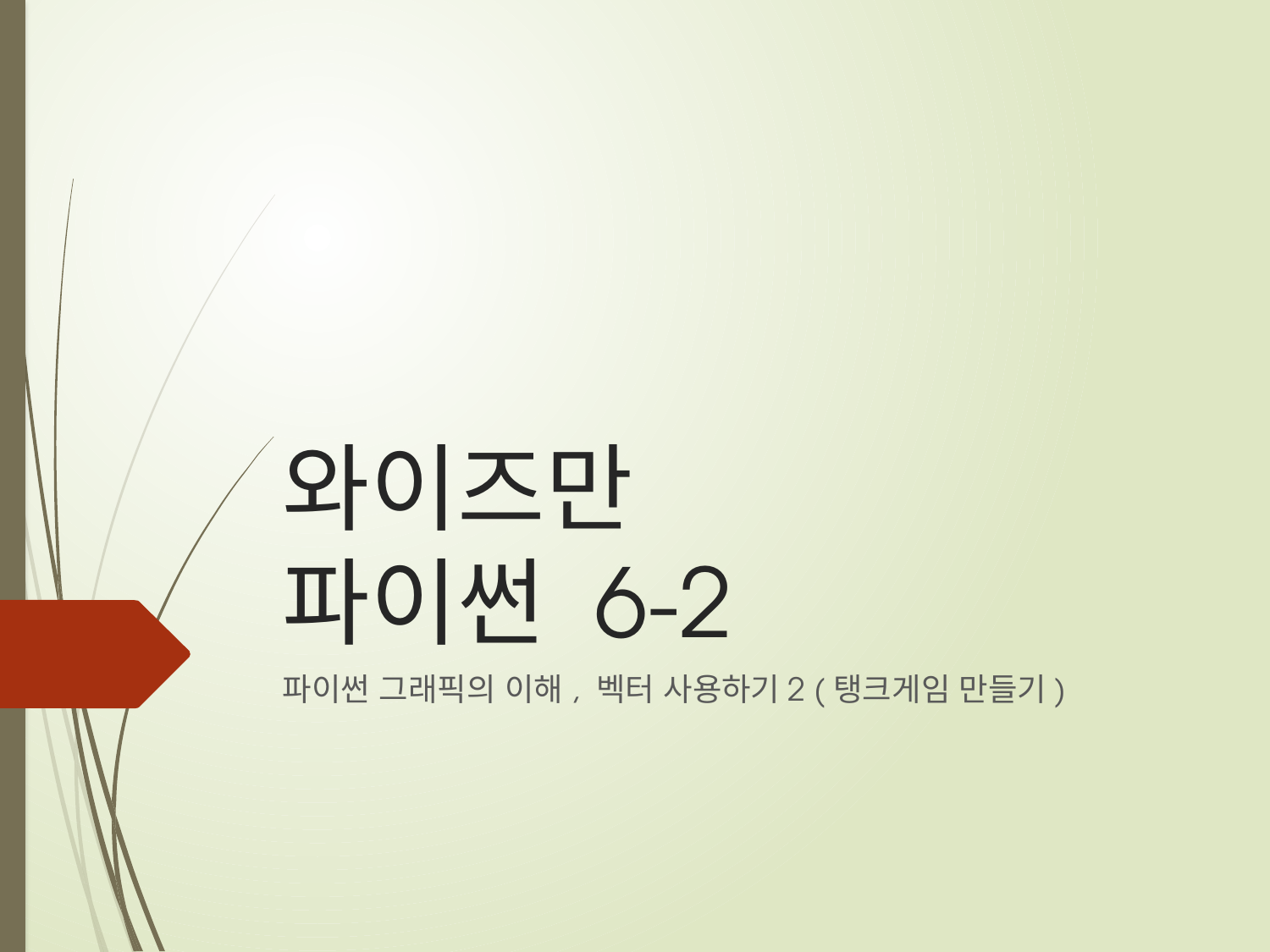

# 와이즈만 파이썬 6-2
파이썬 그래픽의 이해, 벡터 사용하기2 (탱크게임 만들기)